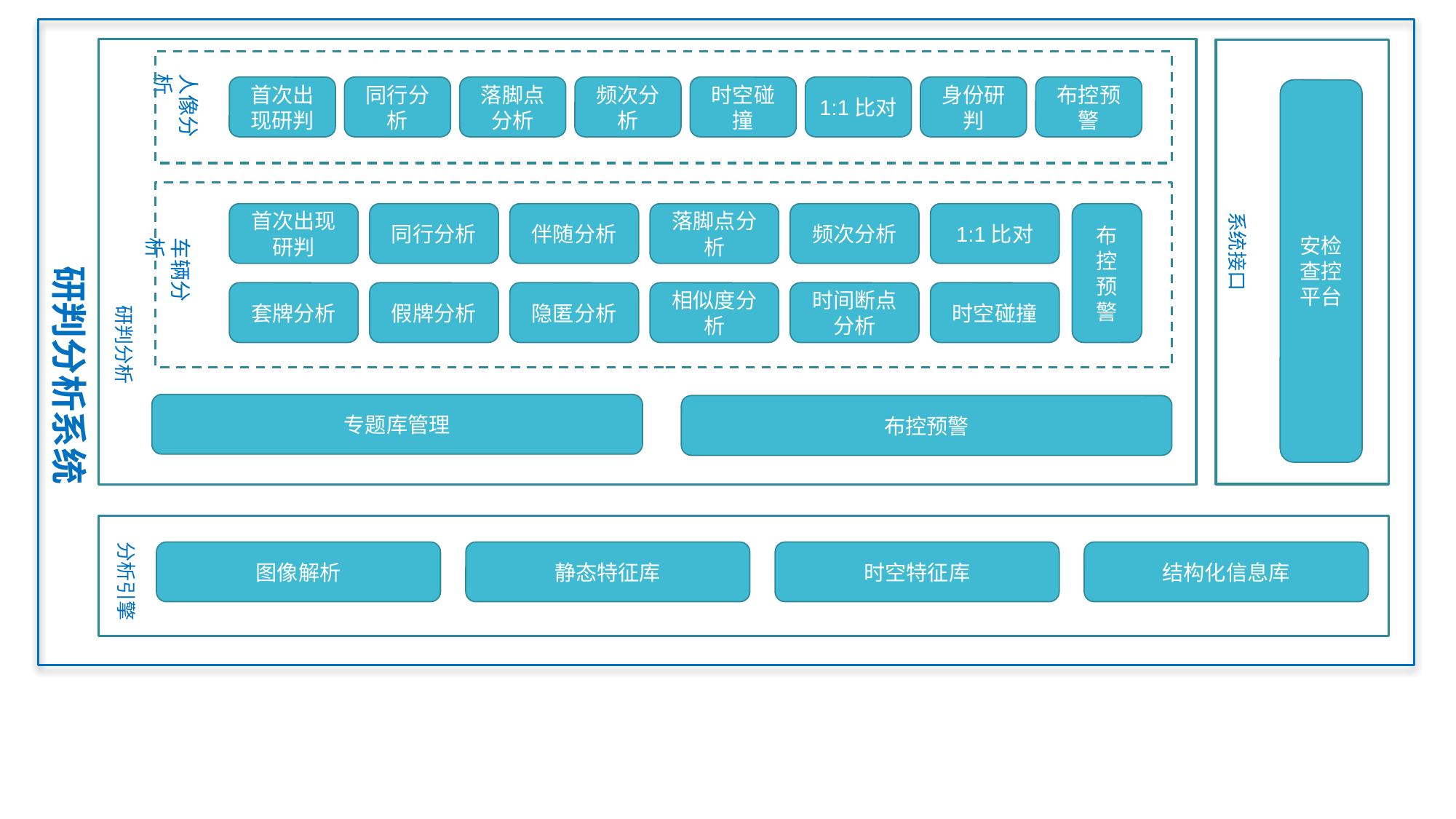

人像分析
首次出现研判
同行分析
落脚点分析
频次分析
时空碰撞
1:1比对
身份研判
布控预警
安检查控平台

系统接口
1:1比对
频次分析
落脚点分析
同行分析
伴随分析
首次出现研判
时空碰撞
时间断点分析
相似度分析
假牌分析
隐匿分析
套牌分析
布控预警
车辆分析
研判分析系统
研判分析
专题库管理
布控预警

分析引擎
结构化信息库
静态特征库
时空特征库
图像解析